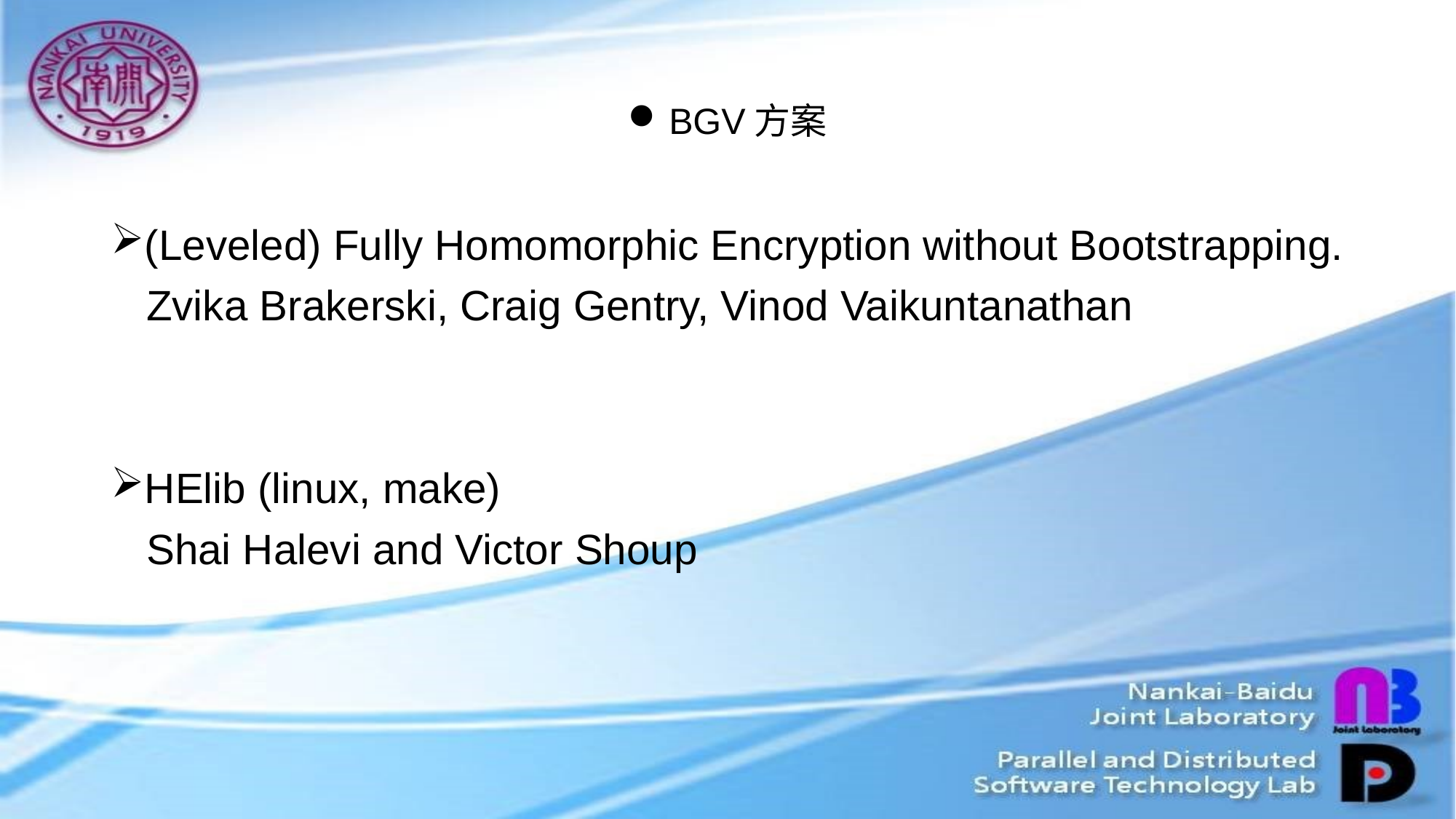

# BGV方案
(Leveled) Fully Homomorphic Encryption without Bootstrapping.
   Zvika Brakerski, Craig Gentry, Vinod Vaikuntanathan

HElib (linux, make)
   Shai Halevi and Victor Shoup